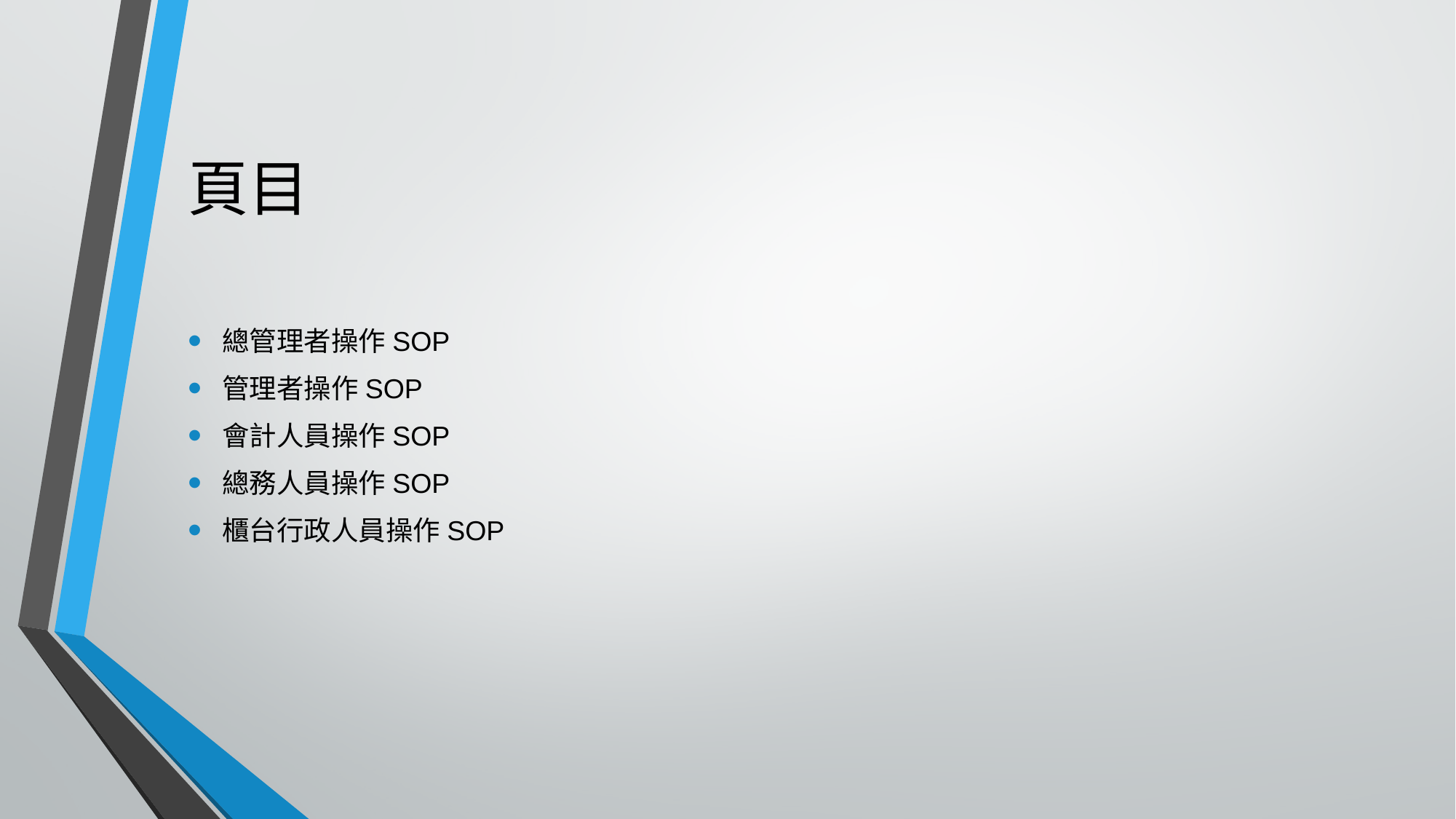

# 頁目
總管理者操作SOP
管理者操作SOP
會計人員操作SOP
總務人員操作SOP
櫃台行政人員操作SOP